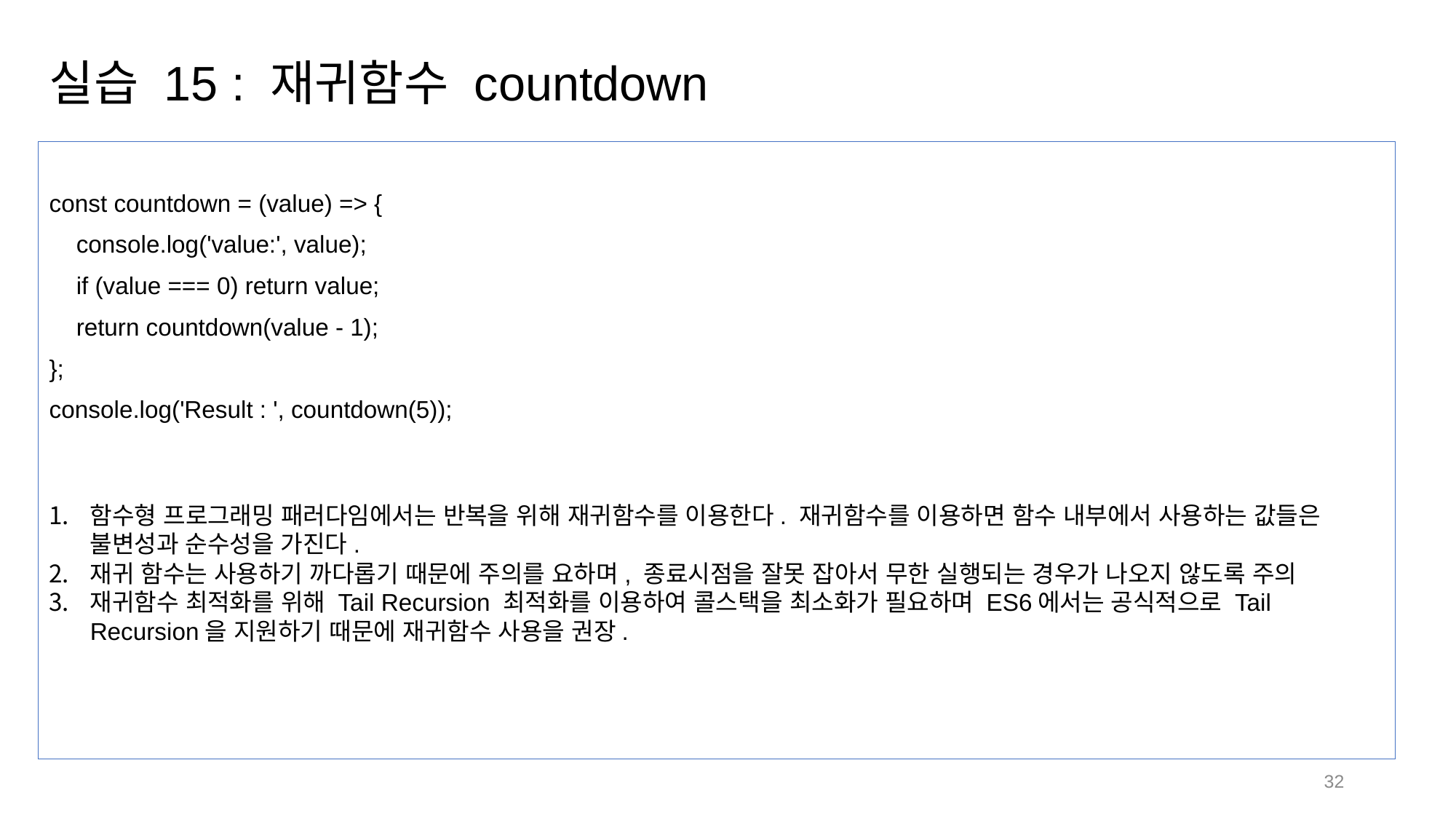

# 실습 15 : 재귀함수 countdown

const countdown = (value) => {
    console.log('value:', value);
    if (value === 0) return value;
    return countdown(value - 1);
};
console.log('Result : ', countdown(5));
함수형 프로그래밍 패러다임에서는 반복을 위해 재귀함수를 이용한다. 재귀함수를 이용하면 함수 내부에서 사용하는 값들은 불변성과 순수성을 가진다.
재귀 함수는 사용하기 까다롭기 때문에 주의를 요하며, 종료시점을 잘못 잡아서 무한 실행되는 경우가 나오지 않도록 주의
재귀함수 최적화를 위해 Tail Recursion 최적화를 이용하여 콜스택을 최소화가 필요하며 ES6에서는 공식적으로 Tail Recursion을 지원하기 때문에 재귀함수 사용을 권장.

32